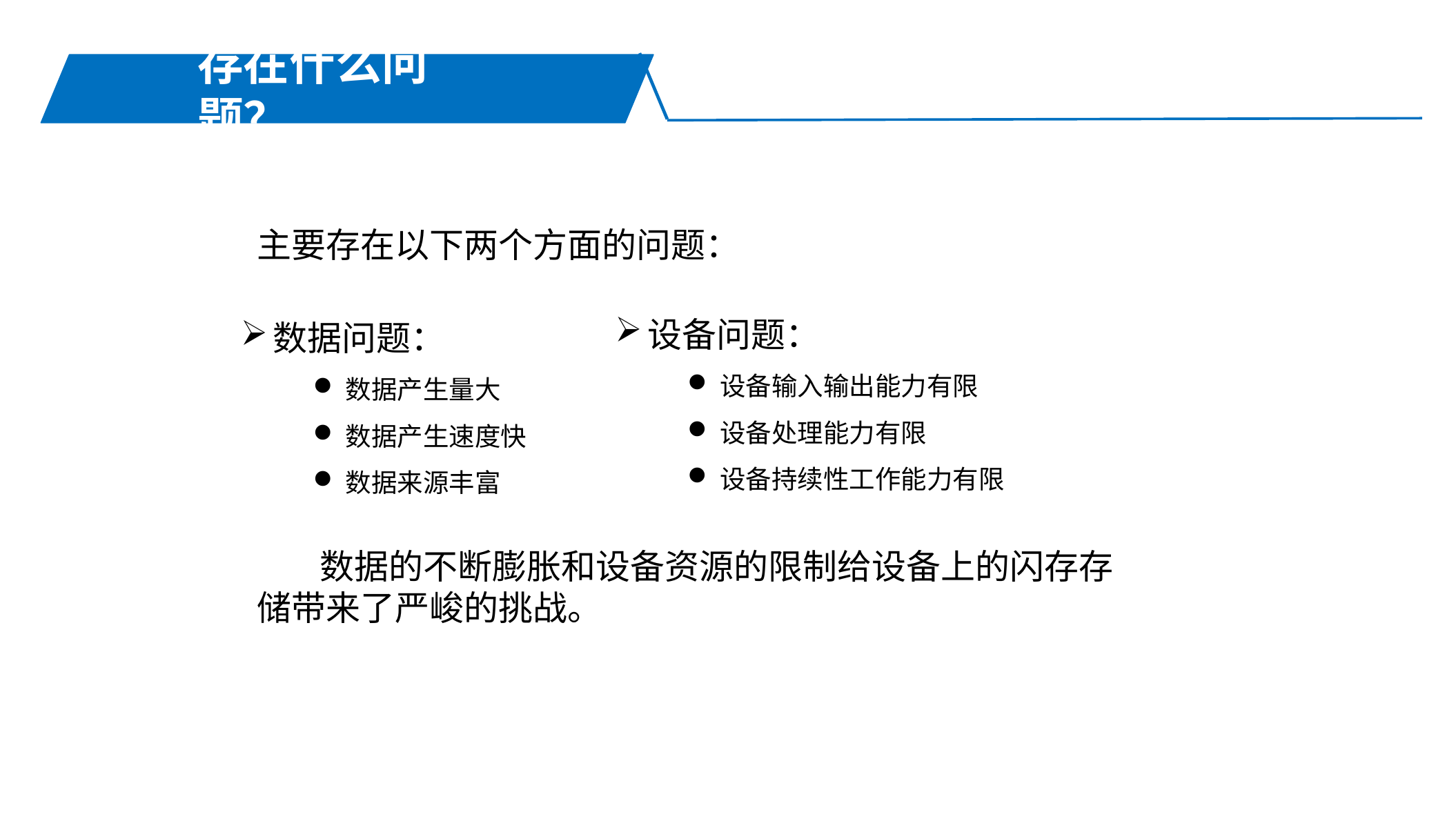

存在什么问题？
主要存在以下两个方面的问题：
设备问题：
设备输入输出能力有限
设备处理能力有限
设备持续性工作能力有限
数据问题：
数据产生量大
数据产生速度快
数据来源丰富

       数据的不断膨胀和设备资源的限制给设备上的闪存存储带来了严峻的挑战。